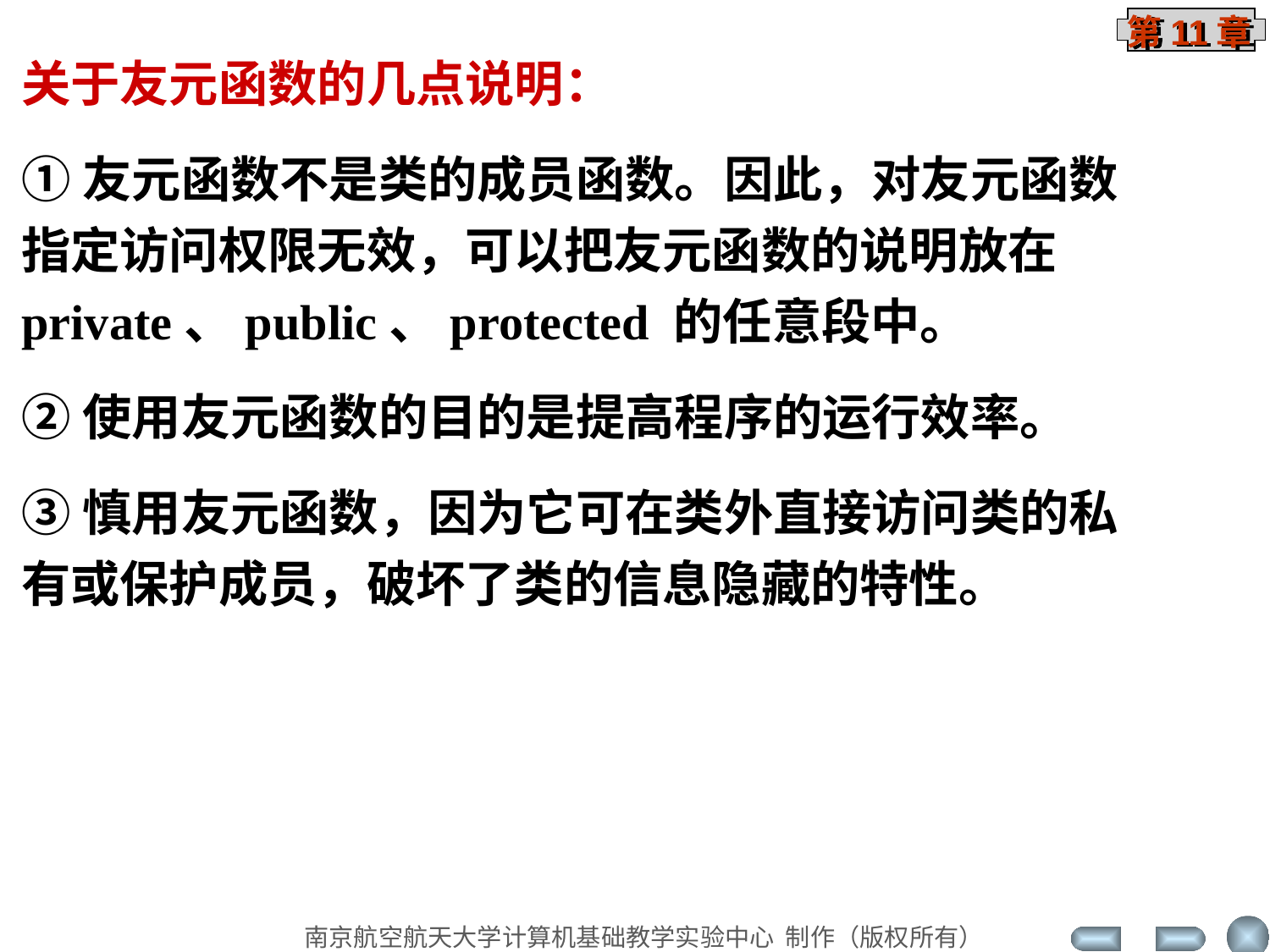

关于友元函数的几点说明：
①友元函数不是类的成员函数。因此，对友元函数指定访问权限无效，可以把友元函数的说明放在 private、public、protected 的任意段中。
②使用友元函数的目的是提高程序的运行效率。
③慎用友元函数，因为它可在类外直接访问类的私有或保护成员，破坏了类的信息隐藏的特性。